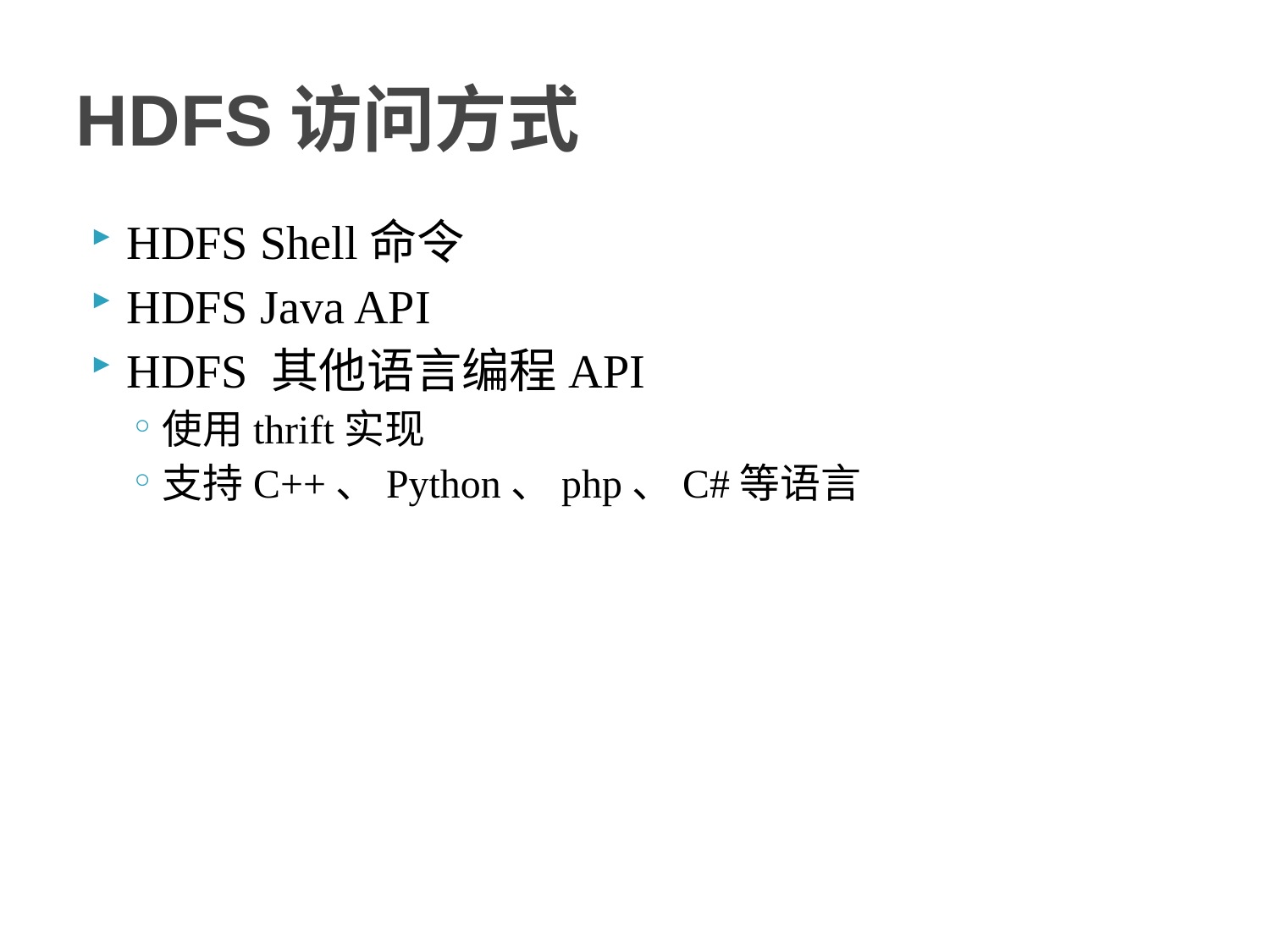

# HDFS访问方式
HDFS Shell命令
HDFS Java API
HDFS 其他语言编程API
使用thrift实现
支持C++、Python、php、C#等语言